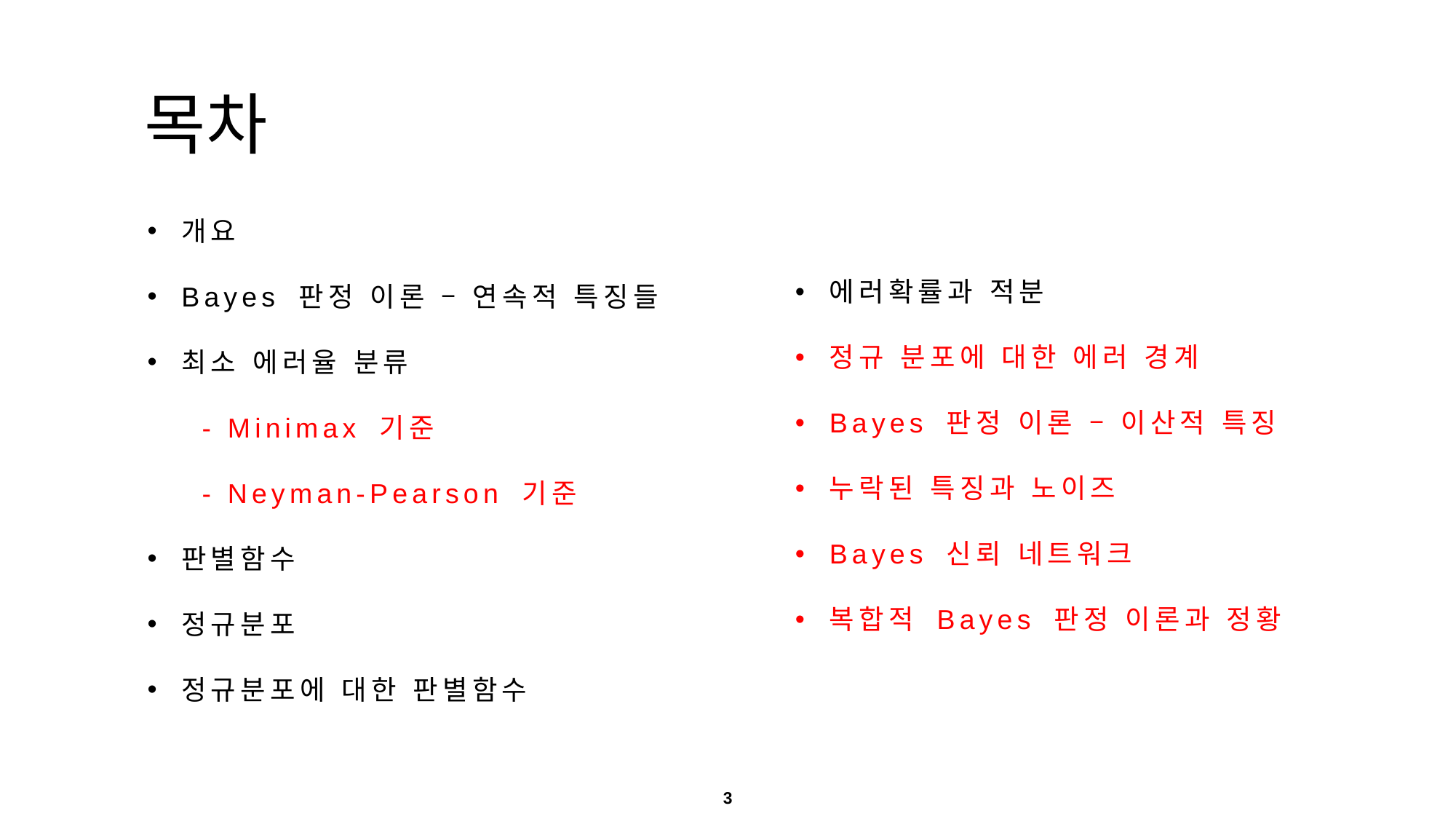

목차
개요
Bayes 판정 이론 – 연속적 특징들
최소 에러율 분류
- Minimax 기준
- Neyman-Pearson 기준
판별함수
정규분포
정규분포에 대한 판별함수
에러확률과 적분
정규 분포에 대한 에러 경계
Bayes 판정 이론 – 이산적 특징
누락된 특징과 노이즈
Bayes 신뢰 네트워크
복합적 Bayes 판정 이론과 정황
3